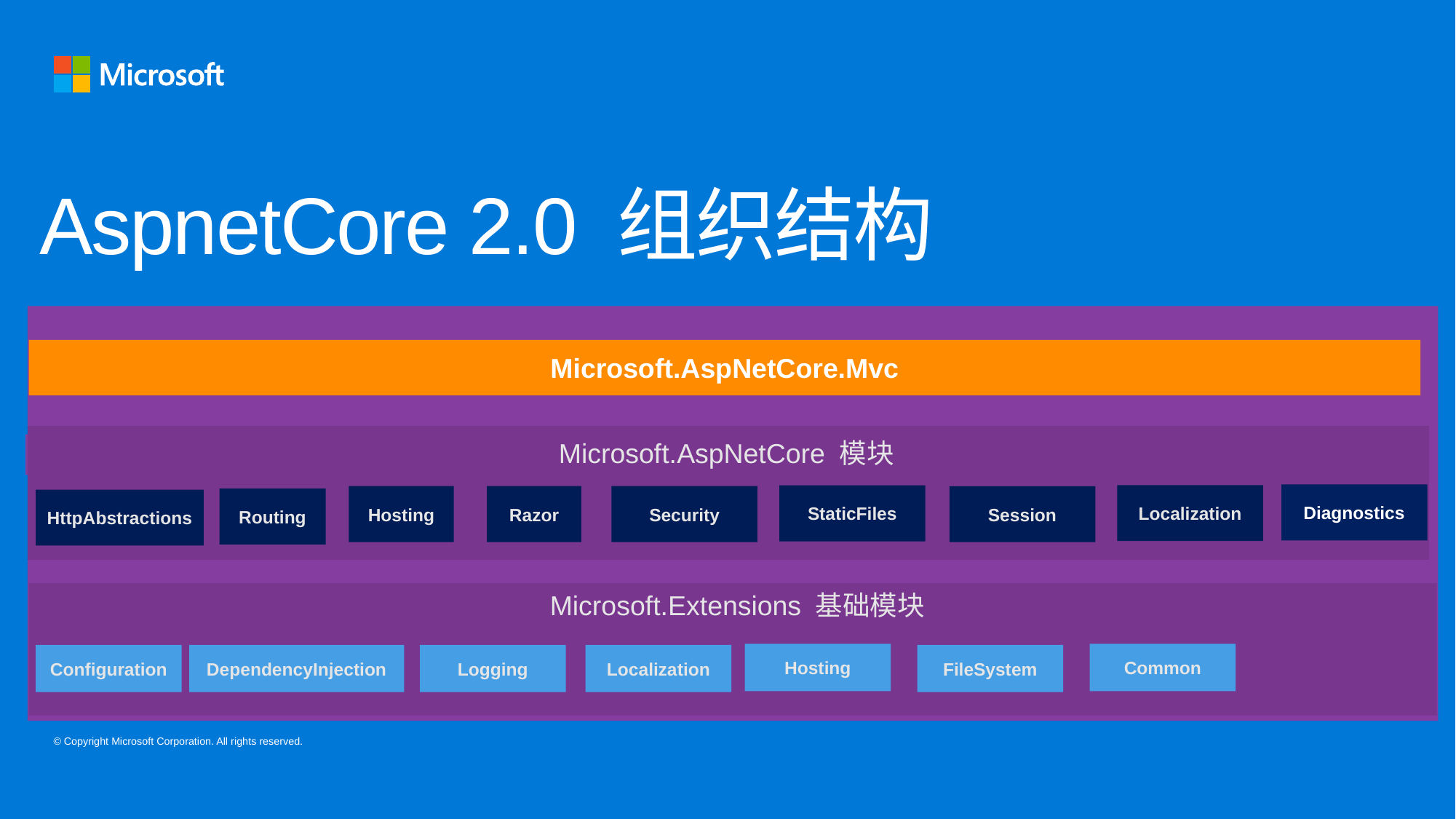

AspnetCore 2.0 组织结构

Microsoft.Extensions 基础模块

Microsoft.AspNetCore 模块
Microsoft.AspNetCore.Mvc

Diagnostics
Localization
StaticFiles
Hosting
Razor
Security
Session
Routing
HttpAbstractions

Common
Hosting
Configuration
DependencyInjection
Logging
Localization
FileSystem